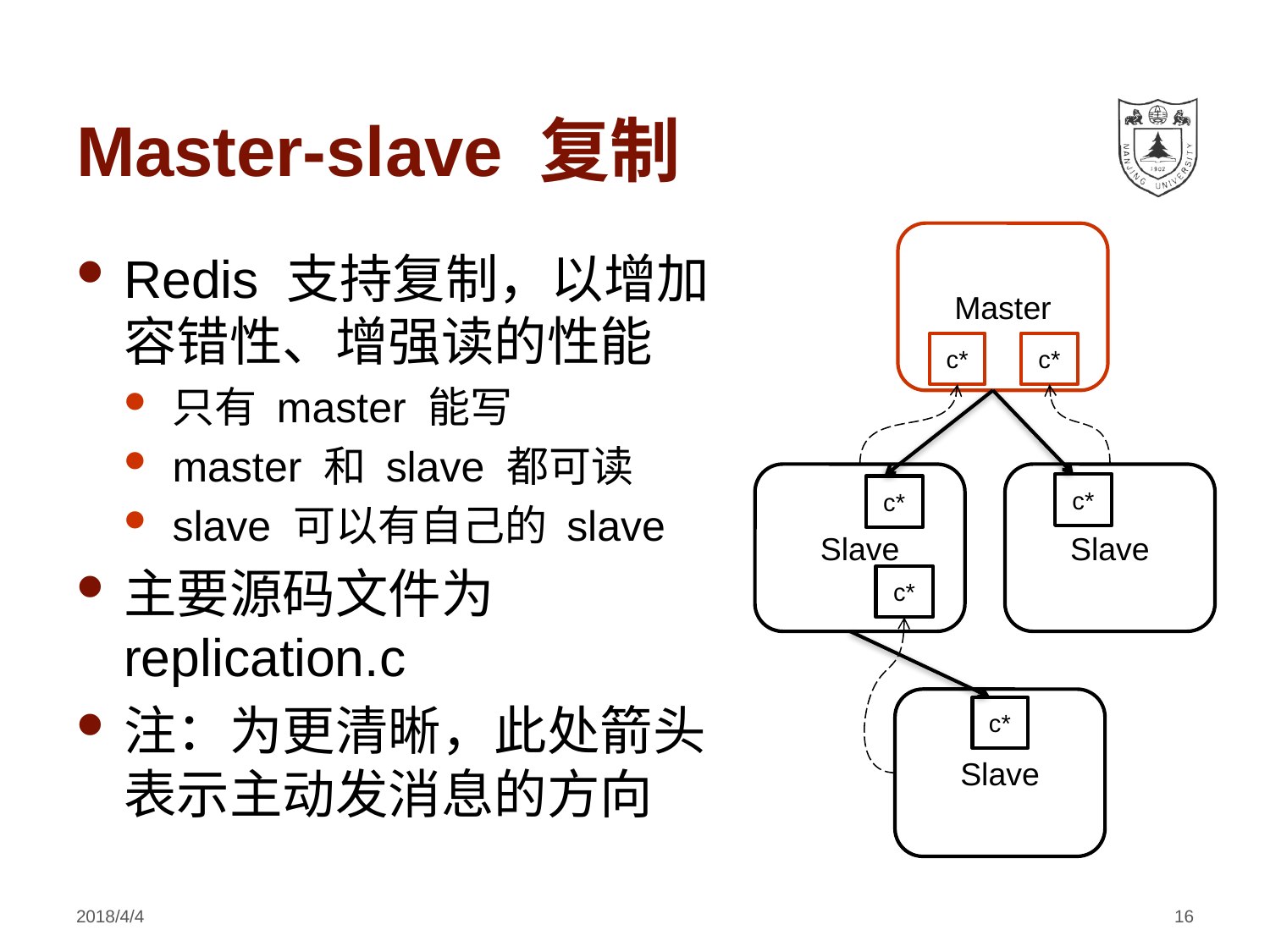

# Master-slave 复制
Master
c*
c*
Slave
c*
c*
Slave
c*
Slave
c*
Redis 支持复制，以增加容错性、增强读的性能
只有 master 能写
master 和 slave 都可读
slave 可以有自己的 slave
主要源码文件为 replication.c
注：为更清晰，此处箭头表示主动发消息的方向
2018/4/4

16